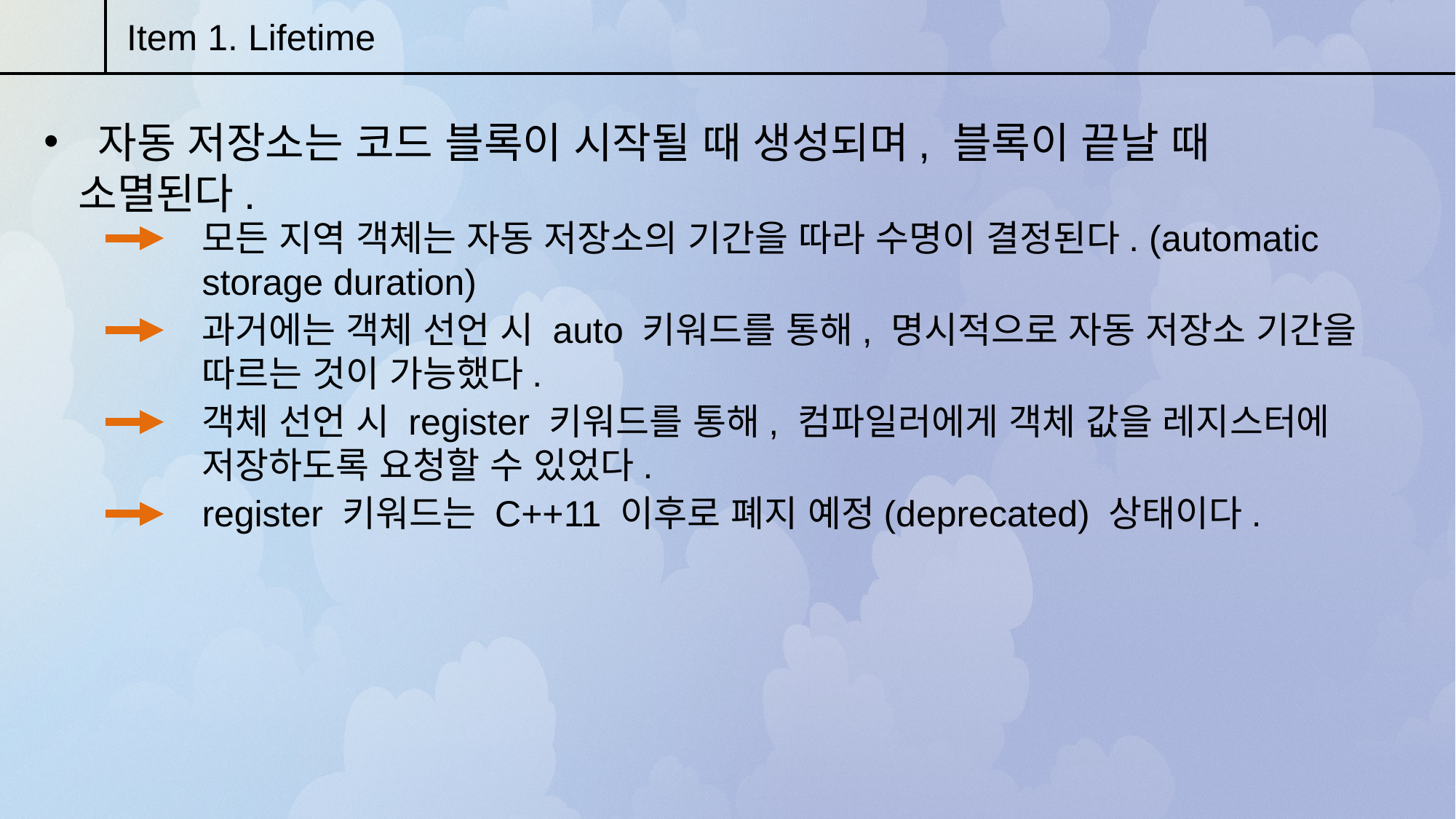

Item 1. Lifetime
 자동 저장소는 코드 블록이 시작될 때 생성되며, 블록이 끝날 때 소멸된다.
모든 지역 객체는 자동 저장소의 기간을 따라 수명이 결정된다. (automatic storage duration)
과거에는 객체 선언 시 auto 키워드를 통해, 명시적으로 자동 저장소 기간을 따르는 것이 가능했다.
객체 선언 시 register 키워드를 통해, 컴파일러에게 객체 값을 레지스터에 저장하도록 요청할 수 있었다.
register 키워드는 C++11 이후로 폐지 예정(deprecated) 상태이다.